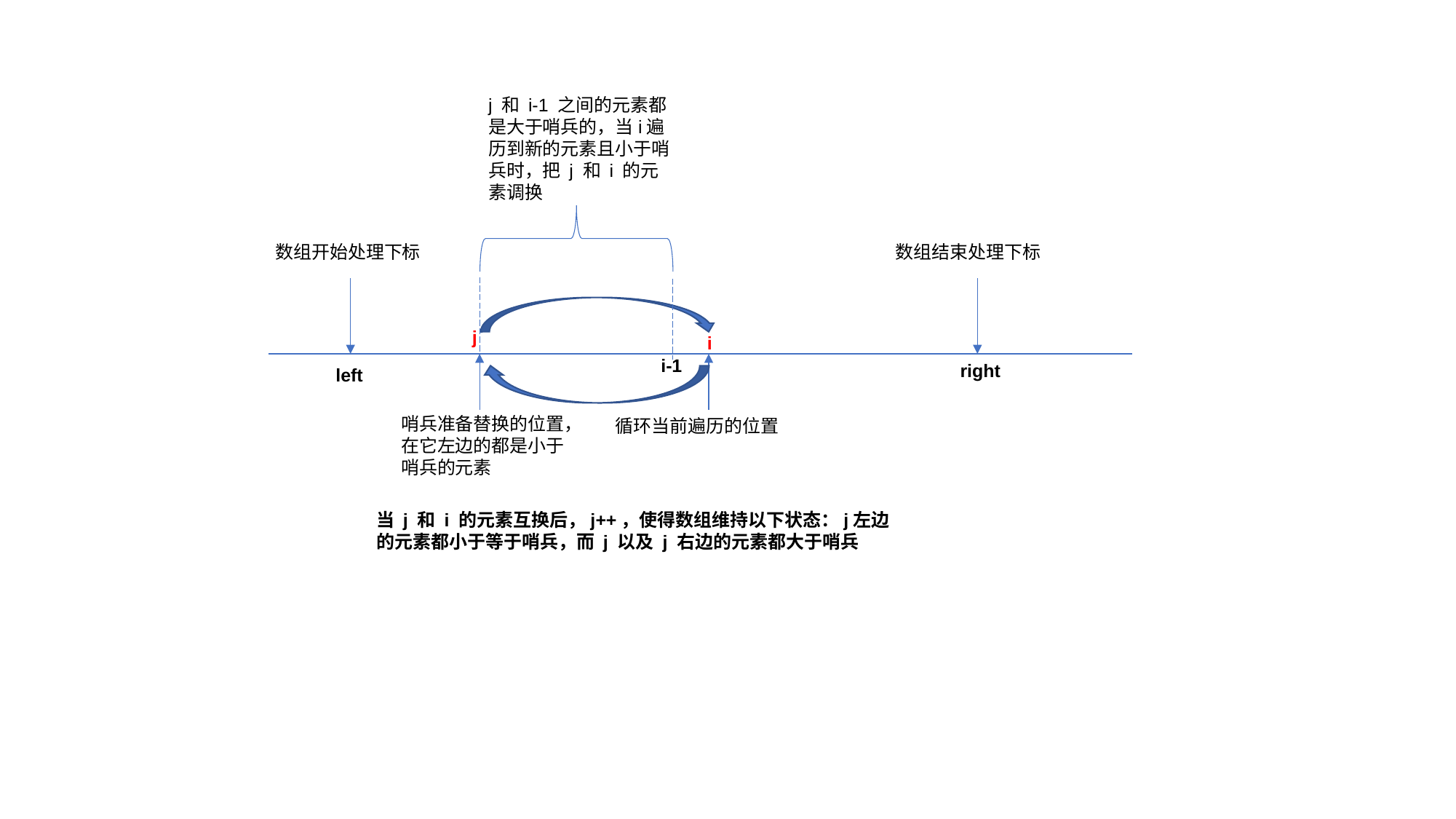

j 和 i-1 之间的元素都是大于哨兵的，当i遍历到新的元素且小于哨兵时，把 j 和 i 的元素调换

数组开始处理下标
数组结束处理下标

j
i
i-1
right
left

哨兵准备替换的位置，
在它左边的都是小于
哨兵的元素
循环当前遍历的位置
当 j 和 i 的元素互换后，j++，使得数组维持以下状态：j左边的元素都小于等于哨兵，而 j 以及 j 右边的元素都大于哨兵